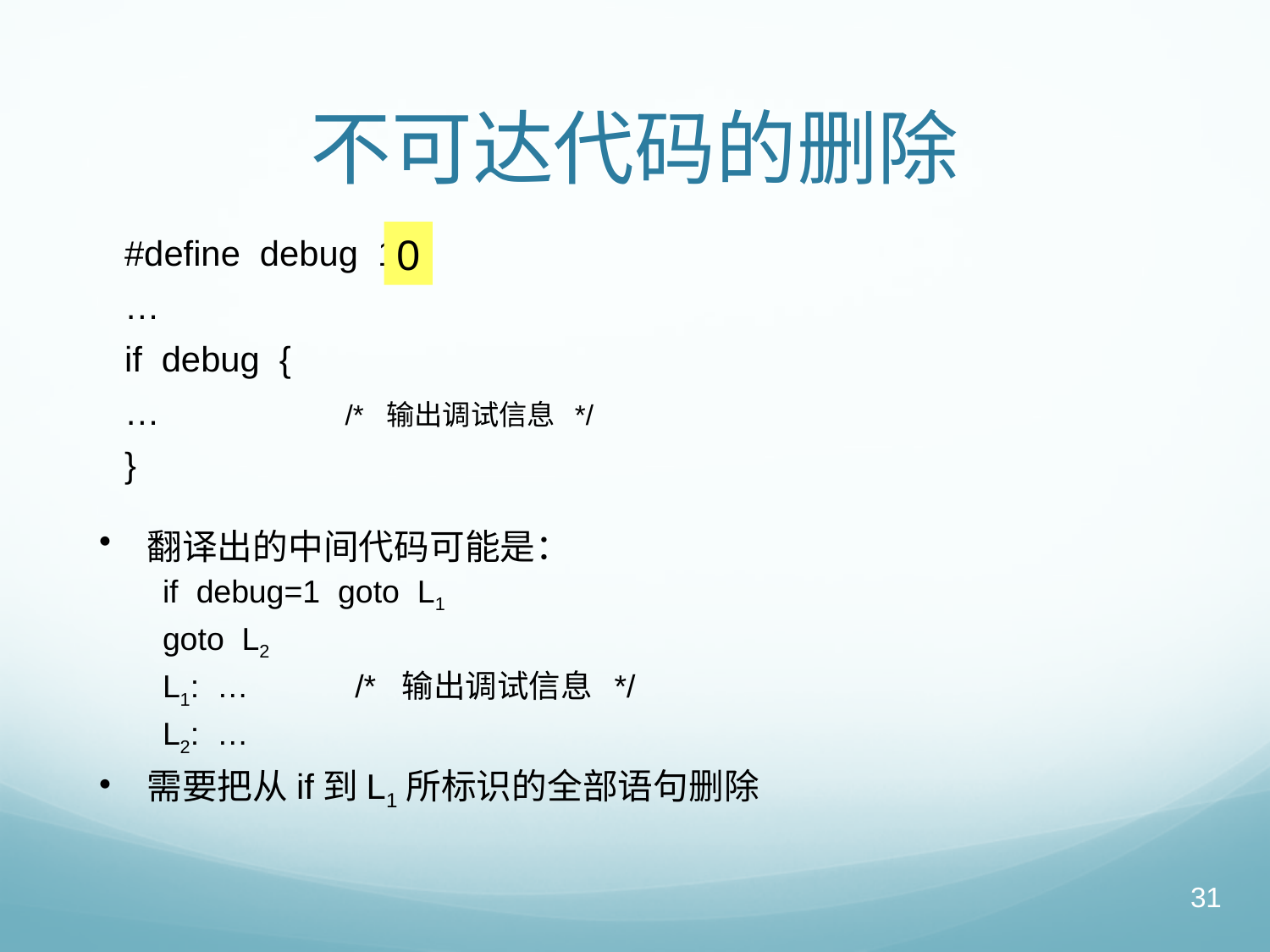

# 不可达代码的删除
0
#define  debug  1
…
if  debug  {
…		      /*  输出调试信息  */
}
翻译出的中间代码可能是：
if  debug=1  goto  L1
goto  L2
L1:  …            /*  输出调试信息  */
L2:  …
需要把从if到L1所标识的全部语句删除
31